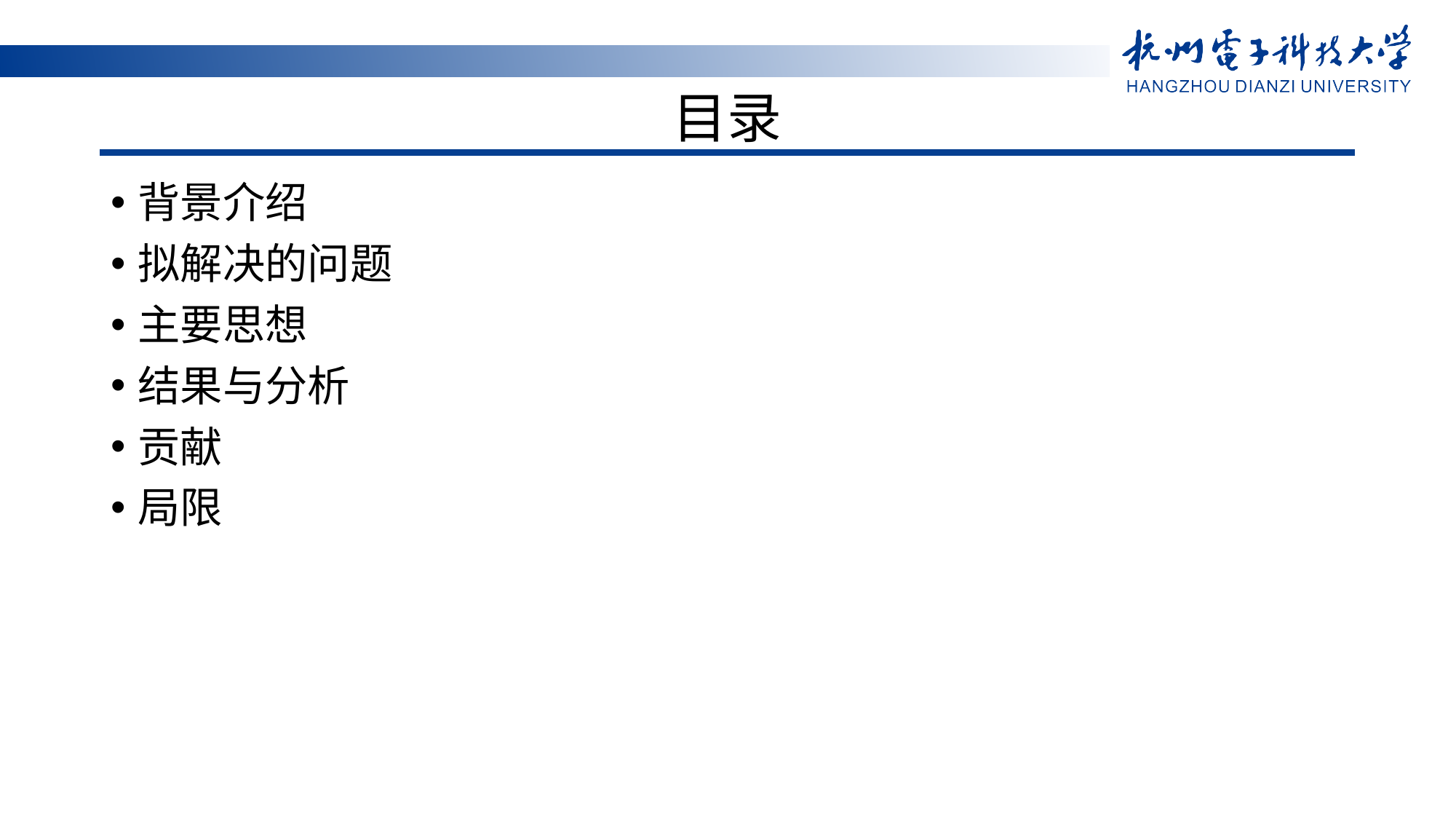

# 目录
背景介绍
拟解决的问题
主要思想
结果与分析
贡献
局限